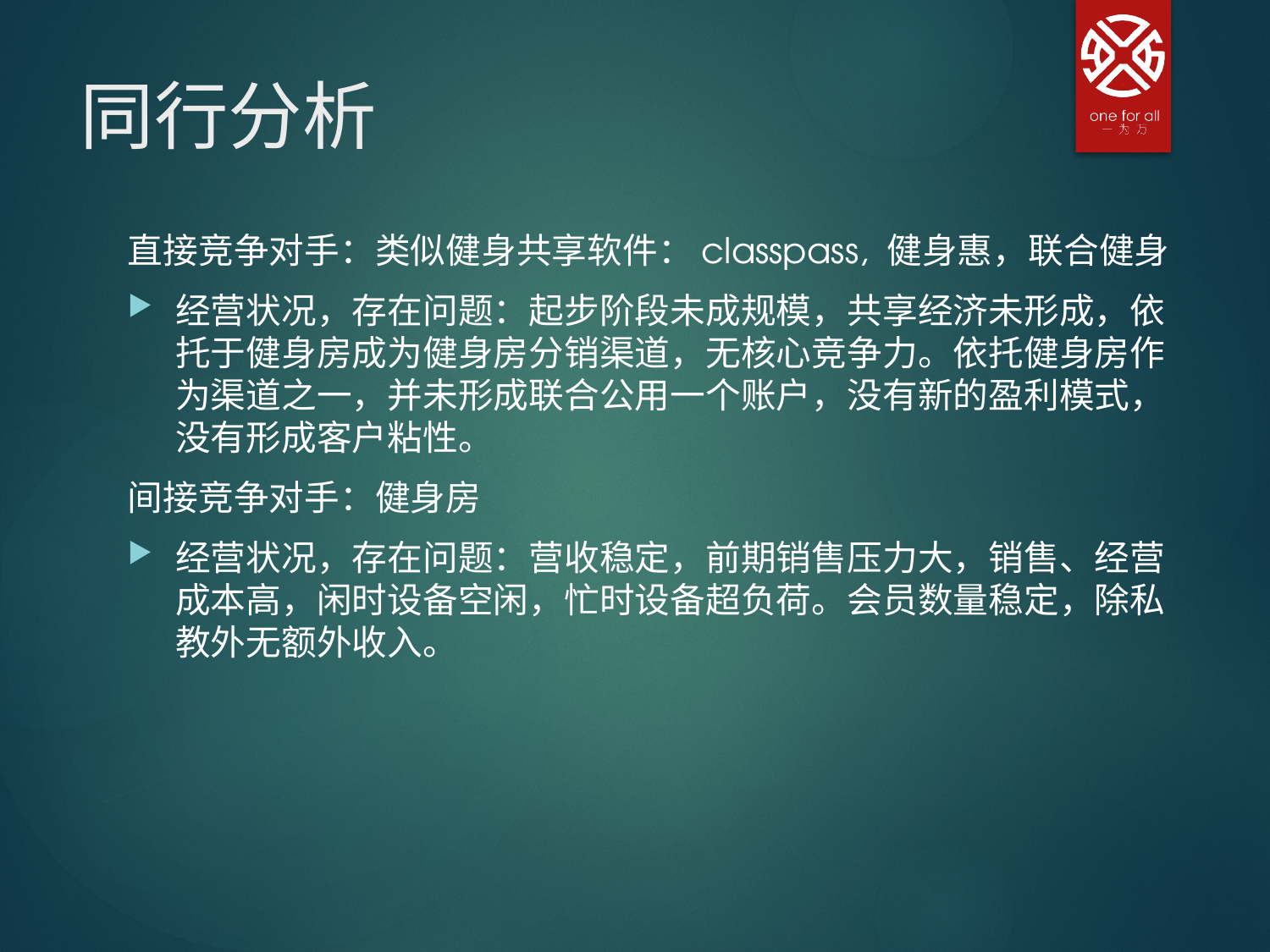

# 同行分析
直接竞争对手：类似健身共享软件：classpass, 健身惠，联合健身
经营状况，存在问题：起步阶段未成规模，共享经济未形成，依托于健身房成为健身房分销渠道，无核心竞争力。依托健身房作为渠道之一，并未形成联合公用一个账户，没有新的盈利模式，没有形成客户粘性。
间接竞争对手：健身房
经营状况，存在问题：营收稳定，前期销售压力大，销售、经营成本高，闲时设备空闲，忙时设备超负荷。会员数量稳定，除私教外无额外收入。